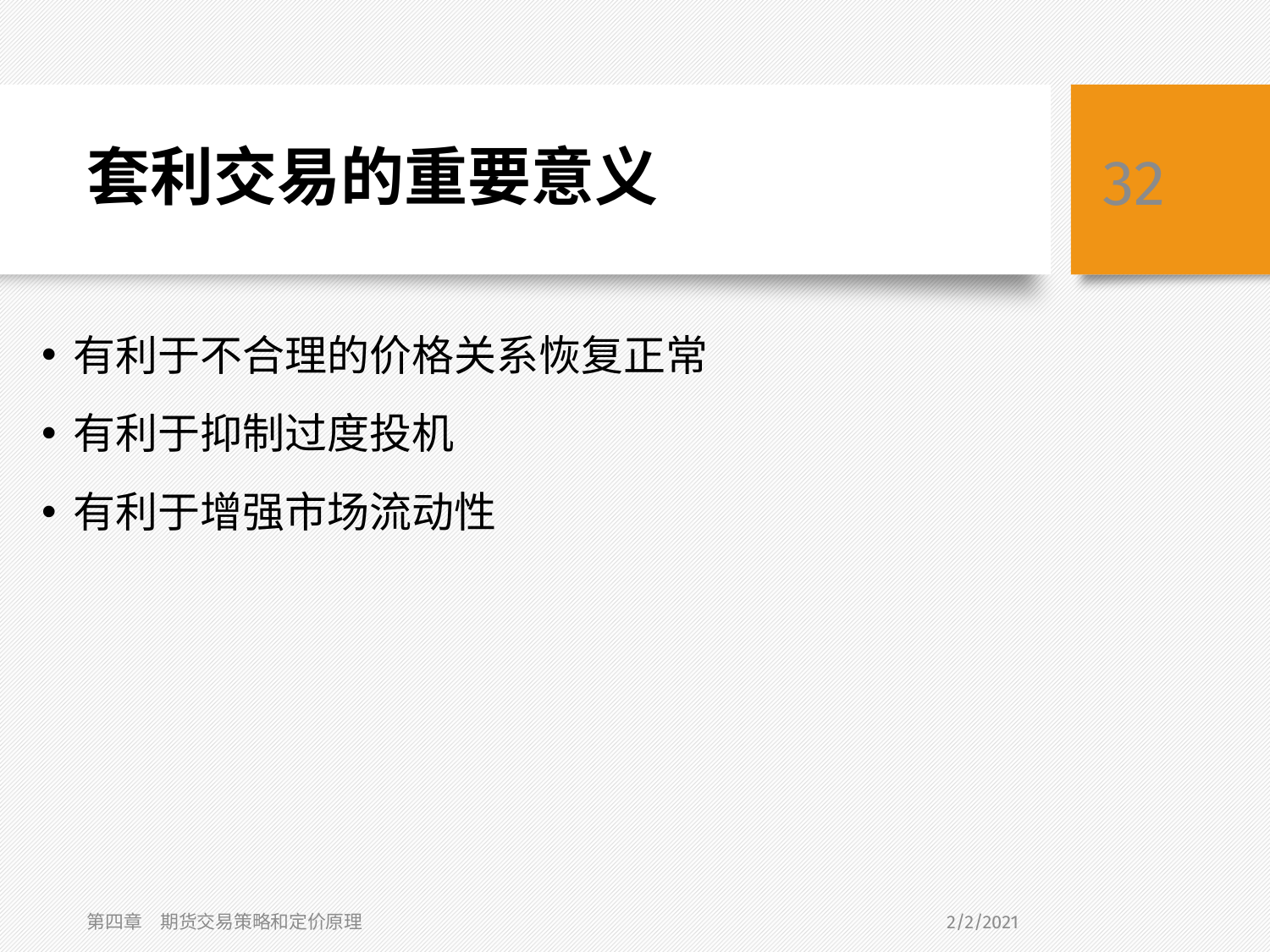

# 套利交易的重要意义
32
有利于不合理的价格关系恢复正常
有利于抑制过度投机
有利于增强市场流动性
2/2/2021
第四章　期货交易策略和定价原理